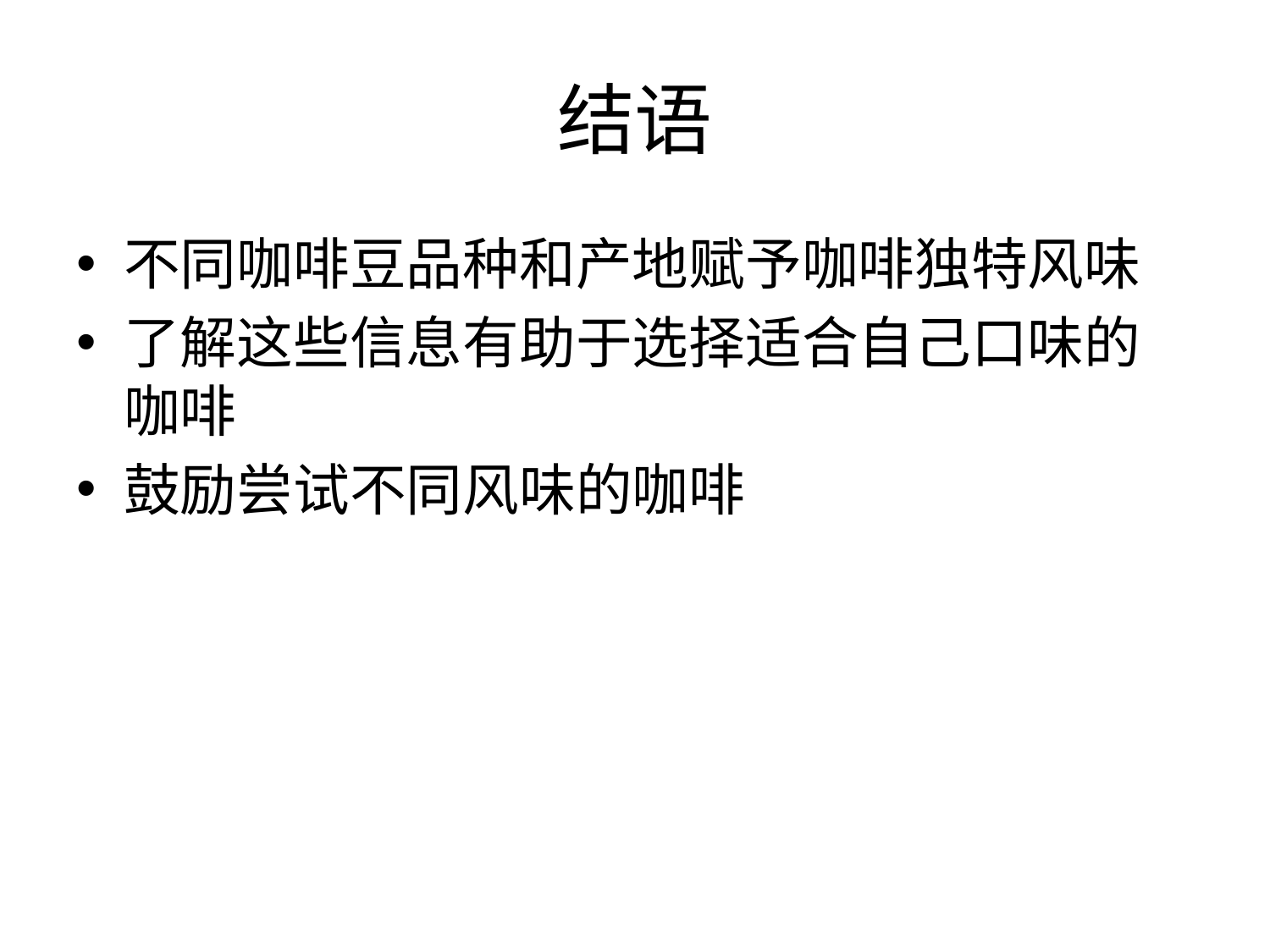

# 结语
不同咖啡豆品种和产地赋予咖啡独特风味
了解这些信息有助于选择适合自己口味的咖啡
鼓励尝试不同风味的咖啡